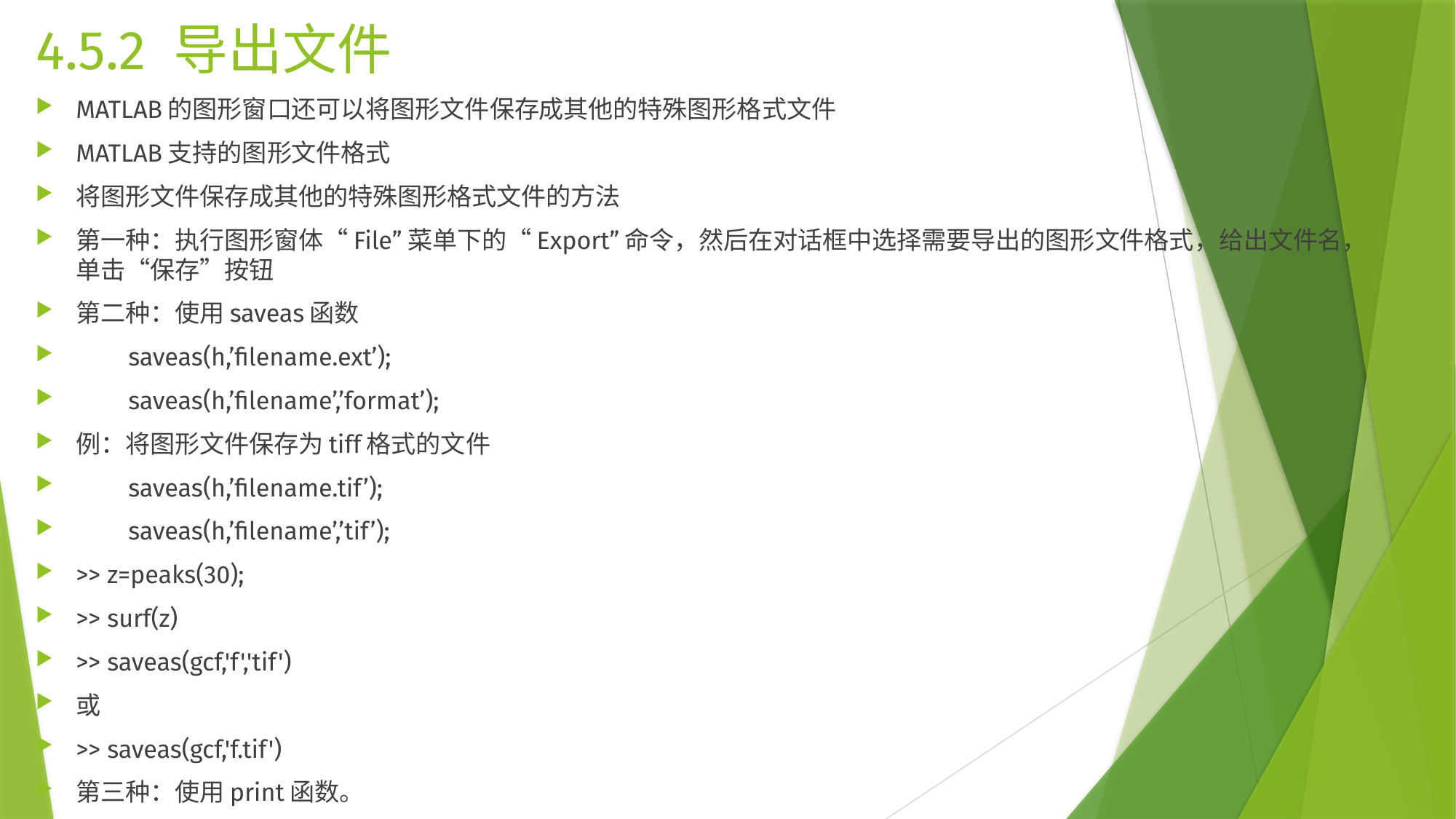

# 4.5.2 导出文件
MATLAB的图形窗口还可以将图形文件保存成其他的特殊图形格式文件
MATLAB支持的图形文件格式
将图形文件保存成其他的特殊图形格式文件的方法
第一种：执行图形窗体“File”菜单下的“Export”命令，然后在对话框中选择需要导出的图形文件格式，给出文件名，单击“保存”按钮
第二种：使用saveas函数
        saveas(h,’filename.ext’);
        saveas(h,’filename’,’format’);
例：将图形文件保存为tiff格式的文件
        saveas(h,’filename.tif’);
        saveas(h,’filename’,’tif’);
>> z=peaks(30);
>> surf(z)
>> saveas(gcf,'f','tif')
或
>> saveas(gcf,'f.tif')
第三种：使用print函数。